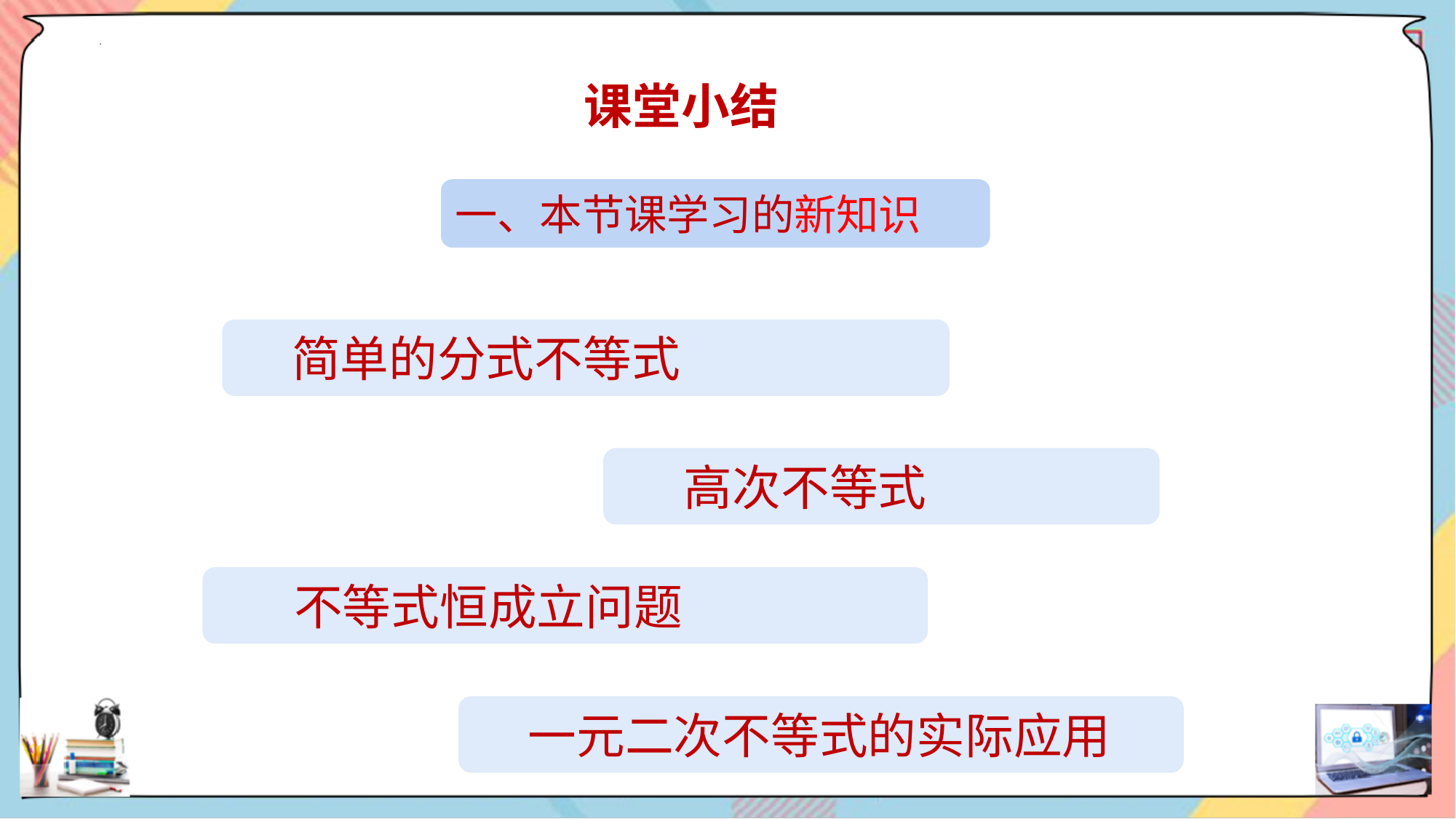

课堂小结
一、本节课学习的新知识
    简单的分式不等式
     高次不等式
      不等式恒成立问题
    一元二次不等式的实际应用